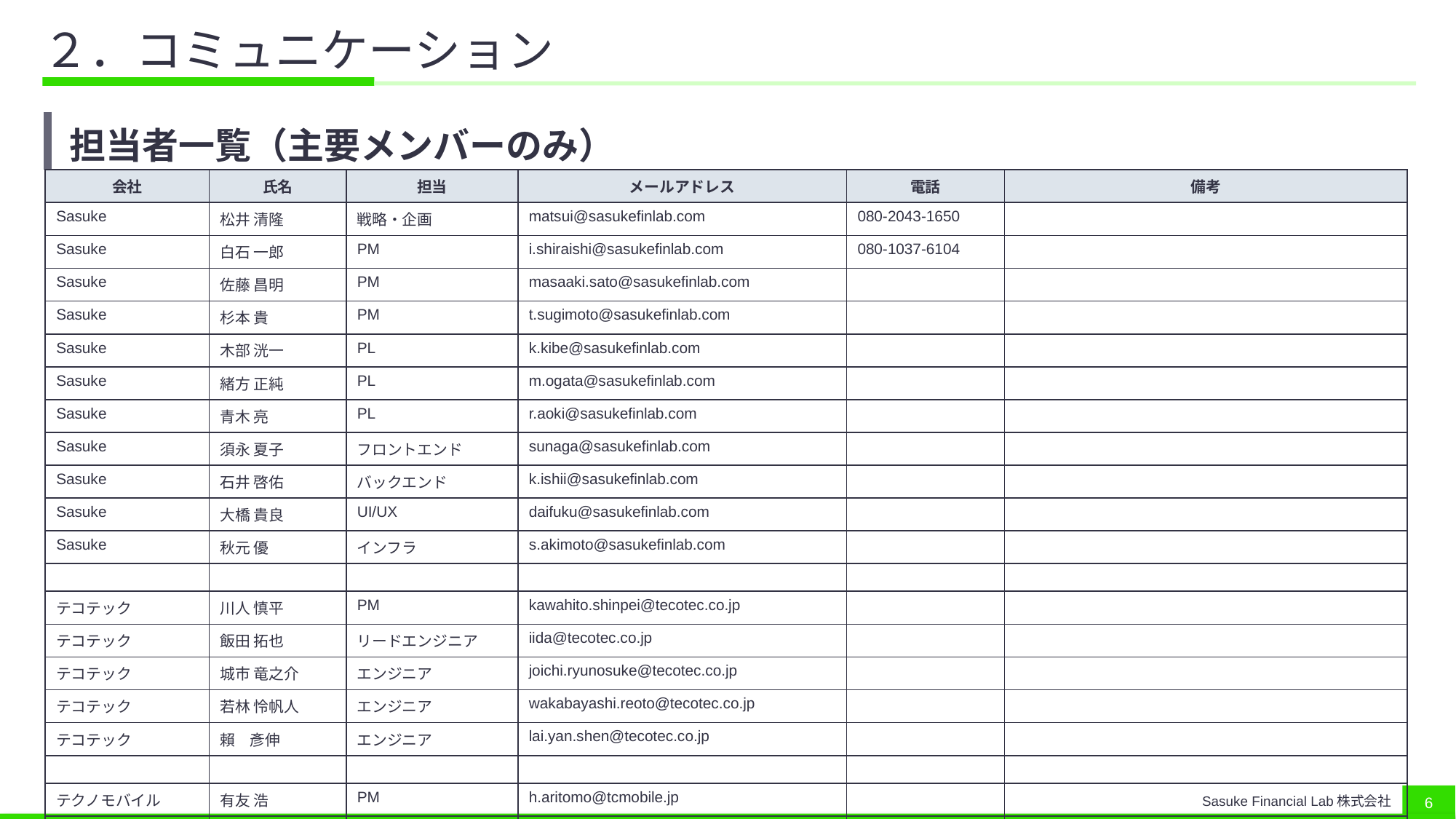

# ２．コミュニケーション
| 担当者一覧（主要メンバーのみ） |
| --- |
|  |
| 会社 | 氏名 | 担当 | メールアドレス | 電話 | 備考 |
| --- | --- | --- | --- | --- | --- |
| Sasuke | 松井 清隆 | 戦略・企画 | matsui@sasukefinlab.com | 080-2043-1650 |  |
| Sasuke | 白石 一郎 | PM | i.shiraishi@sasukefinlab.com | 080-1037-6104 |  |
| Sasuke | 佐藤 昌明 | PM | masaaki.sato@sasukefinlab.com |  |  |
| Sasuke | 杉本 貴 | PM | t.sugimoto@sasukefinlab.com |  |  |
| Sasuke | 木部 洸一 | PL | k.kibe@sasukefinlab.com |  |  |
| Sasuke | 緒方 正純 | PL | m.ogata@sasukefinlab.com |  |  |
| Sasuke | 青木 亮 | PL | r.aoki@sasukefinlab.com |  |  |
| Sasuke | 須永 夏子 | フロントエンド | sunaga@sasukefinlab.com |  |  |
| Sasuke | 石井 啓佑 | バックエンド | k.ishii@sasukefinlab.com |  |  |
| Sasuke | 大橋 貴良 | UI/UX | daifuku@sasukefinlab.com |  |  |
| Sasuke | 秋元 優 | インフラ | s.akimoto@sasukefinlab.com |  |  |
|  |  |  |  |  |  |
| テコテック | 川人 慎平 | PM | kawahito.shinpei@tecotec.co.jp |  |  |
| テコテック | 飯田 拓也 | リードエンジニア | iida@tecotec.co.jp |  |  |
| テコテック | 城市 竜之介 | エンジニア | joichi.ryunosuke@tecotec.co.jp |  |  |
| テコテック | 若林 怜帆人 | エンジニア | wakabayashi.reoto@tecotec.co.jp |  |  |
| テコテック | 賴　彥伸 | エンジニア | lai.yan.shen@tecotec.co.jp |  |  |
|  |  |  |  |  |  |
| テクノモバイル | 有友 浩 | PM | h.aritomo@tcmobile.jp |  |  |
| テクノモバイル | 椿山 俊和 | 営業 | t.tsubakiyama@tcmobile.jp |  |  |
6
Sasuke Financial Lab株式会社